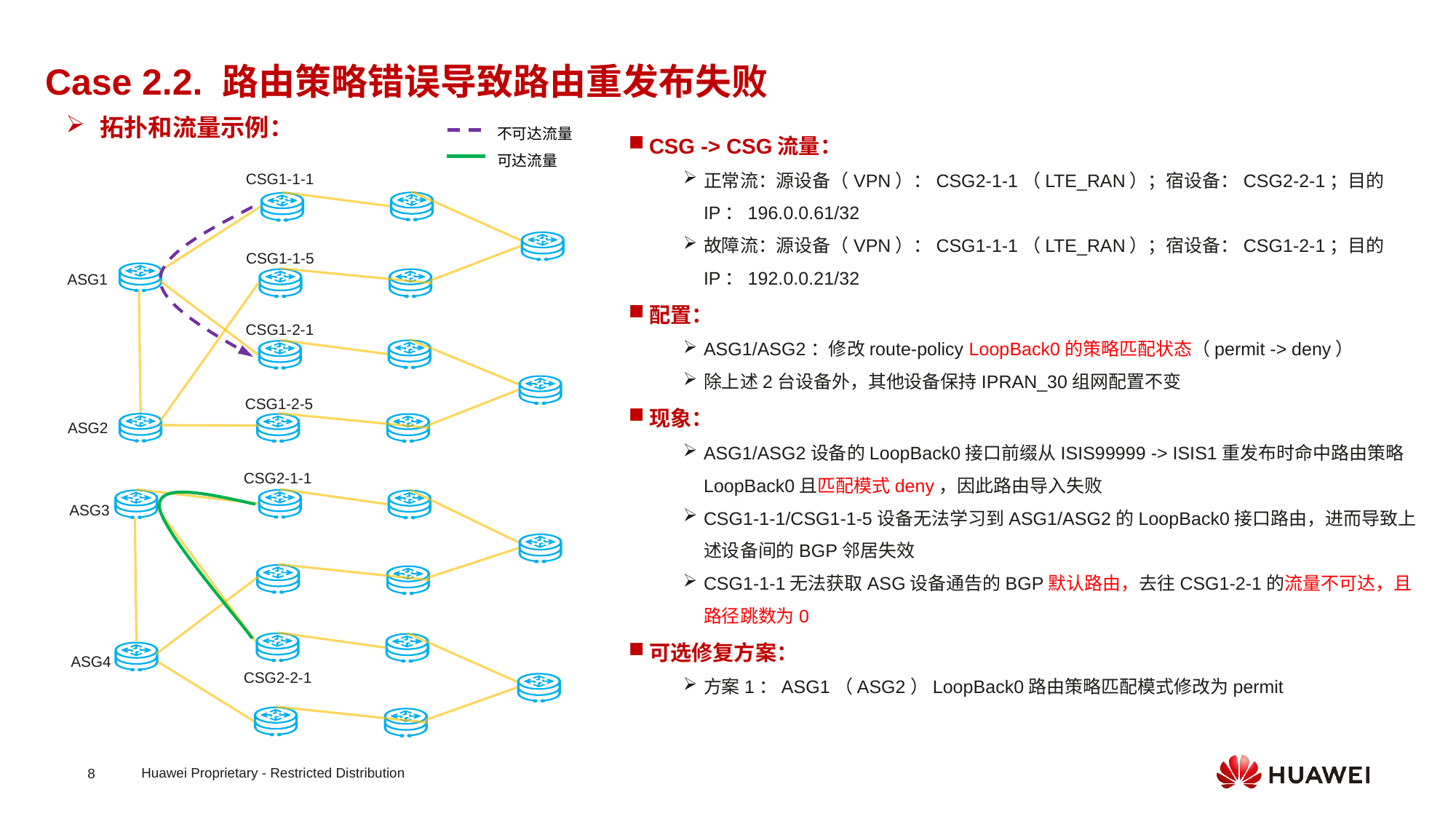

Case 2.2. 路由策略错误导致路由重发布失败
拓扑和流量示例：
不可达流量
可达流量
CSG -> CSG流量：
正常流：源设备（VPN）：CSG2-1-1（LTE_RAN）；宿设备：CSG2-2-1；目的IP：196.0.0.61/32
故障流：源设备（VPN）：CSG1-1-1（LTE_RAN）；宿设备：CSG1-2-1；目的IP：192.0.0.21/32
配置：
ASG1/ASG2：修改route-policy LoopBack0的策略匹配状态（permit -> deny）
除上述2台设备外，其他设备保持IPRAN_30组网配置不变
现象：
ASG1/ASG2设备的LoopBack0接口前缀从ISIS99999 -> ISIS1重发布时命中路由策略LoopBack0且匹配模式deny，因此路由导入失败
CSG1-1-1/CSG1-1-5设备无法学习到ASG1/ASG2的LoopBack0接口路由，进而导致上述设备间的BGP邻居失效
CSG1-1-1无法获取ASG设备通告的BGP默认路由，去往CSG1-2-1的流量不可达，且路径跳数为0
可选修复方案：
方案1：ASG1（ASG2）LoopBack0路由策略匹配模式修改为permit
CSG1-1-1

CSG1-1-5

ASG1

CSG1-2-1

CSG1-2-5

ASG2
CSG2-1-1

ASG3

ASG4
CSG2-2-1